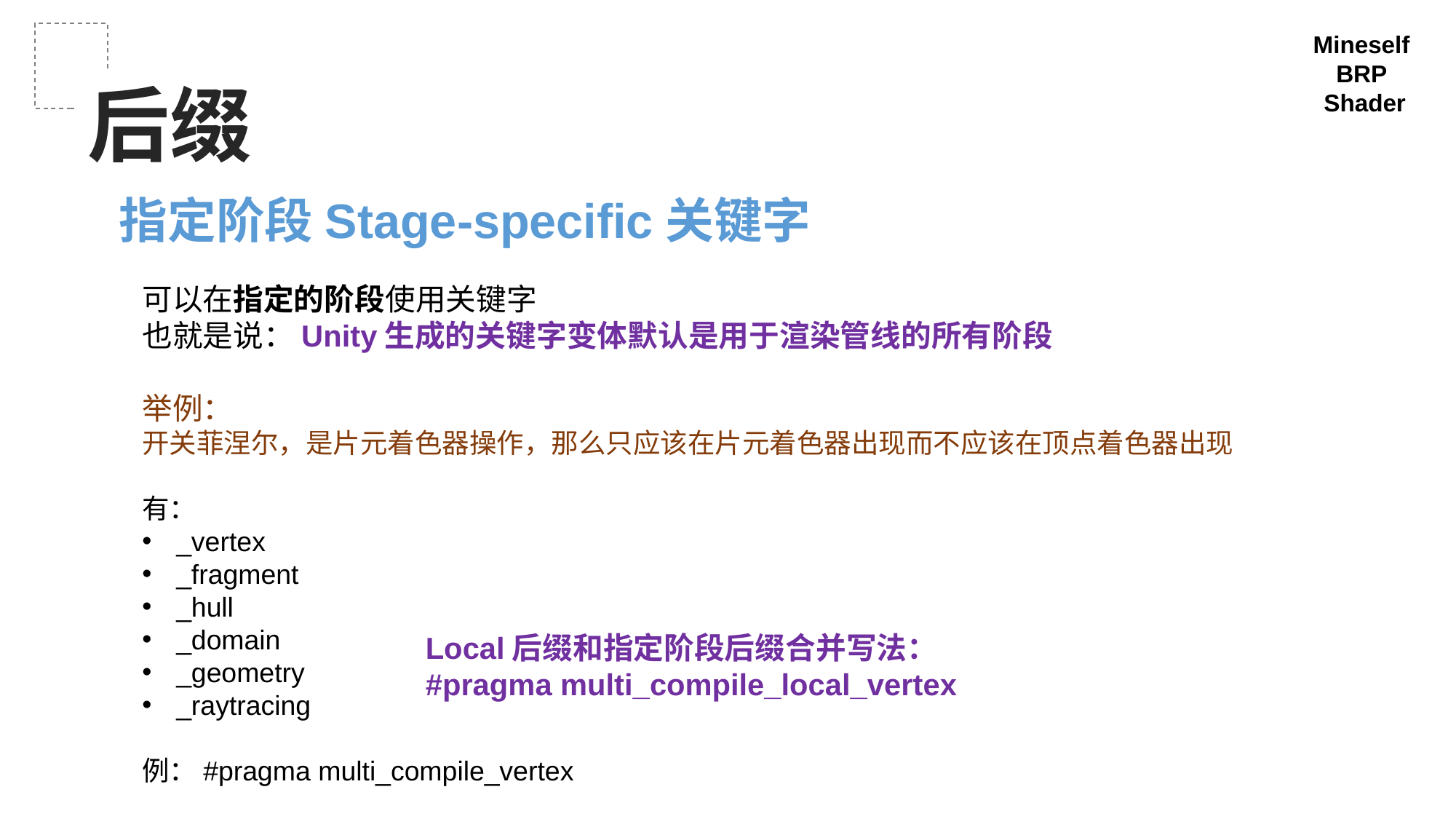

Mineself
BRP
Shader

后缀
指定阶段Stage-specific关键字
可以在指定的阶段使用关键字
也就是说：Unity生成的关键字变体默认是用于渲染管线的所有阶段

举例：
开关菲涅尔，是片元着色器操作，那么只应该在片元着色器出现而不应该在顶点着色器出现

有：
_vertex
_fragment
_hull
_domain
_geometry
_raytracing

例：#pragma multi_compile_vertex
Local后缀和指定阶段后缀合并写法：
#pragma multi_compile_local_vertex